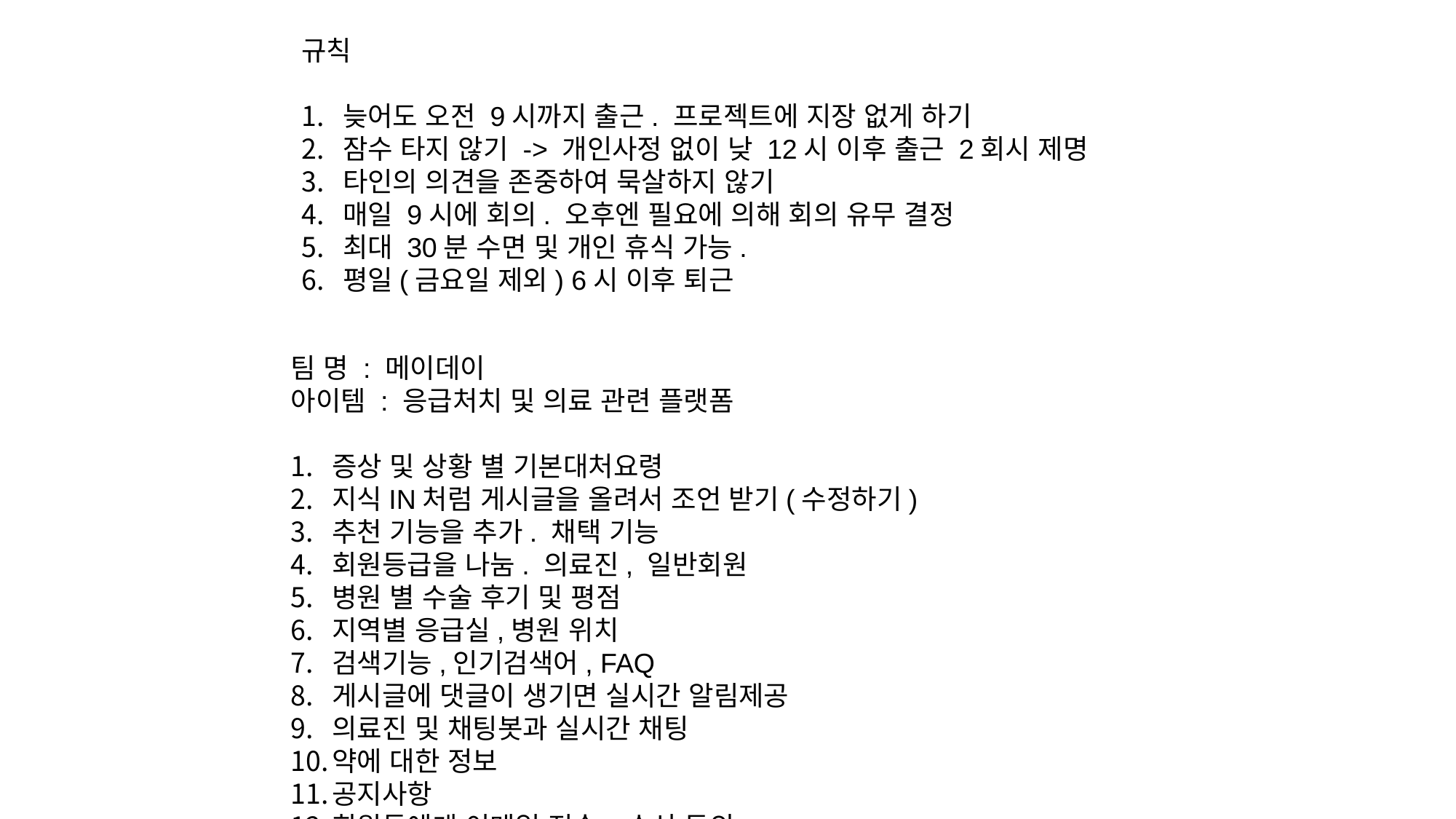

규칙

늦어도 오전 9시까지 출근. 프로젝트에 지장 없게 하기
잠수 타지 않기 -> 개인사정 없이 낮 12시 이후 출근 2회시 제명
타인의 의견을 존중하여 묵살하지 않기
매일 9시에 회의. 오후엔 필요에 의해 회의 유무 결정
최대 30분 수면 및 개인 휴식 가능.
평일(금요일 제외) 6시 이후 퇴근
팀 명 : 메이데이
아이템 : 응급처치 및 의료 관련 플랫폼

증상 및 상황 별 기본대처요령
지식IN처럼 게시글을 올려서 조언 받기(수정하기)
추천 기능을 추가. 채택 기능
회원등급을 나눔. 의료진, 일반회원
병원 별 수술 후기 및 평점
지역별 응급실,병원 위치
검색기능,인기검색어, FAQ
게시글에 댓글이 생기면 실시간 알림제공
의료진 및 채팅봇과 실시간 채팅
약에 대한 정보
공지사항
회원들에게 이메일 전송, 수신 동의